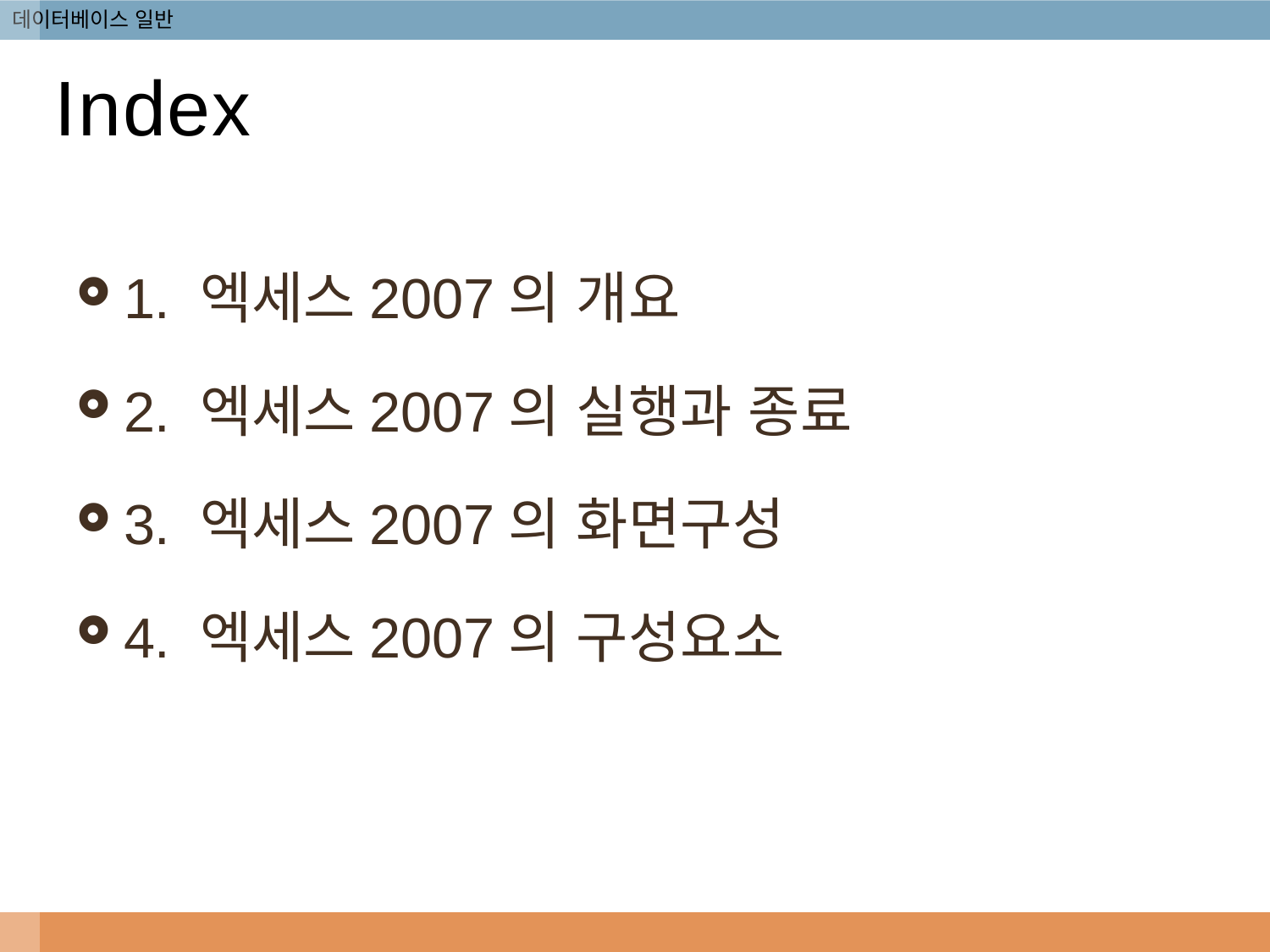

# Index
1. 엑세스2007의 개요
2. 엑세스2007의 실행과 종료
3. 엑세스2007의 화면구성
4. 엑세스2007의 구성요소